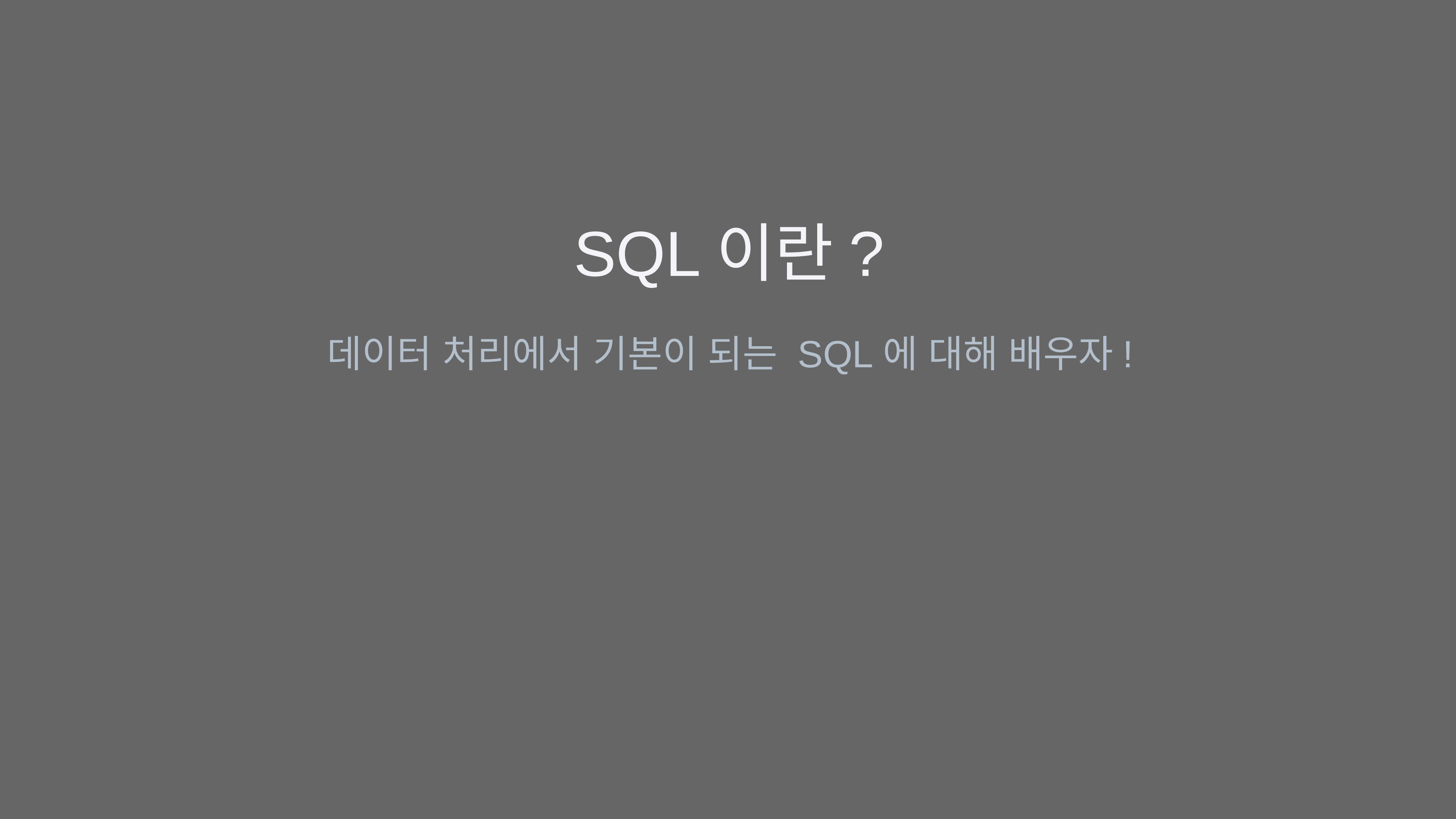

# SQL이란?
데이터 처리에서 기본이 되는 SQL에 대해 배우자!